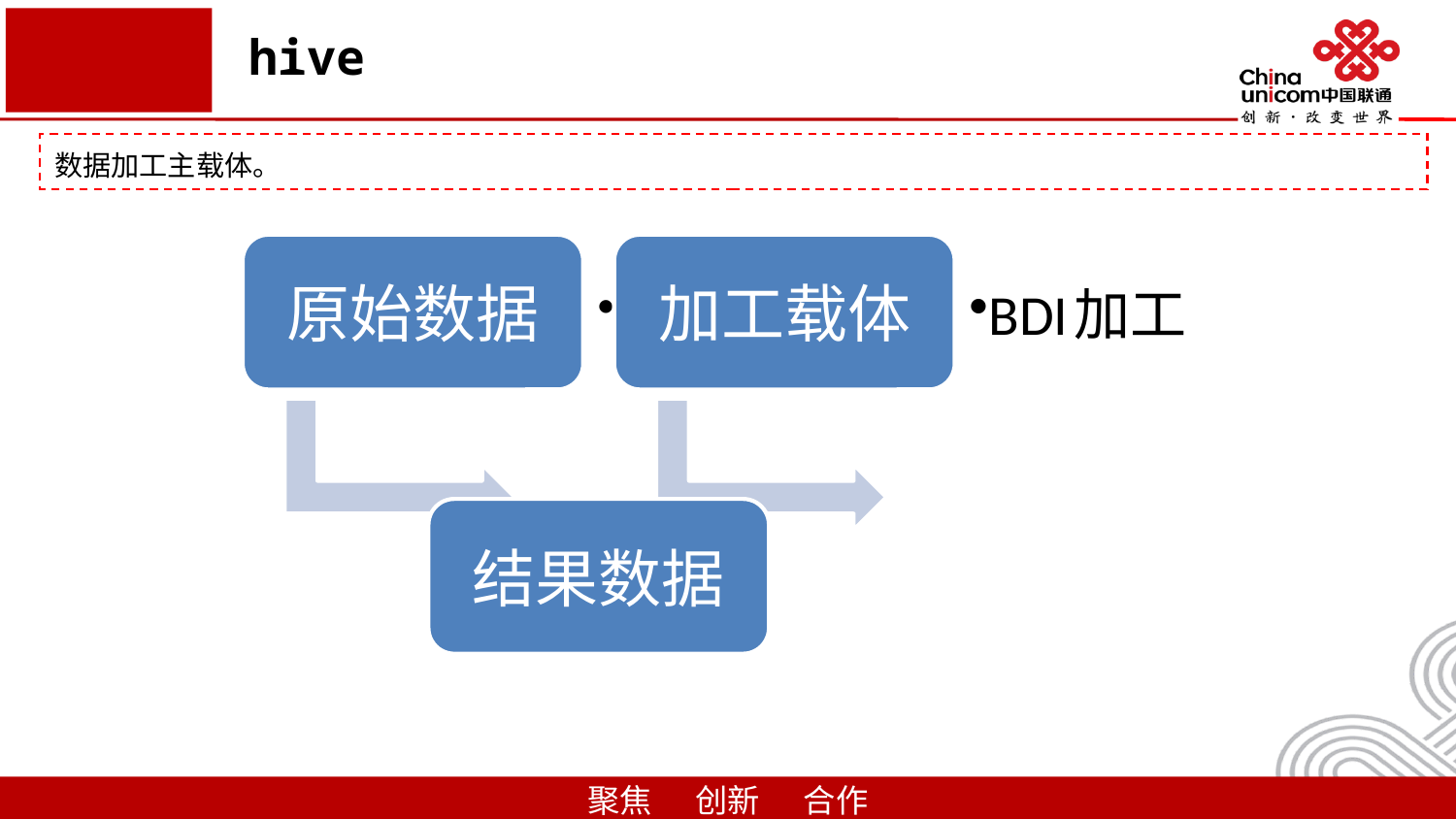

hive
数据加工主载体。
原始数据
文件入库
加工载体
BDI加工
结果数据